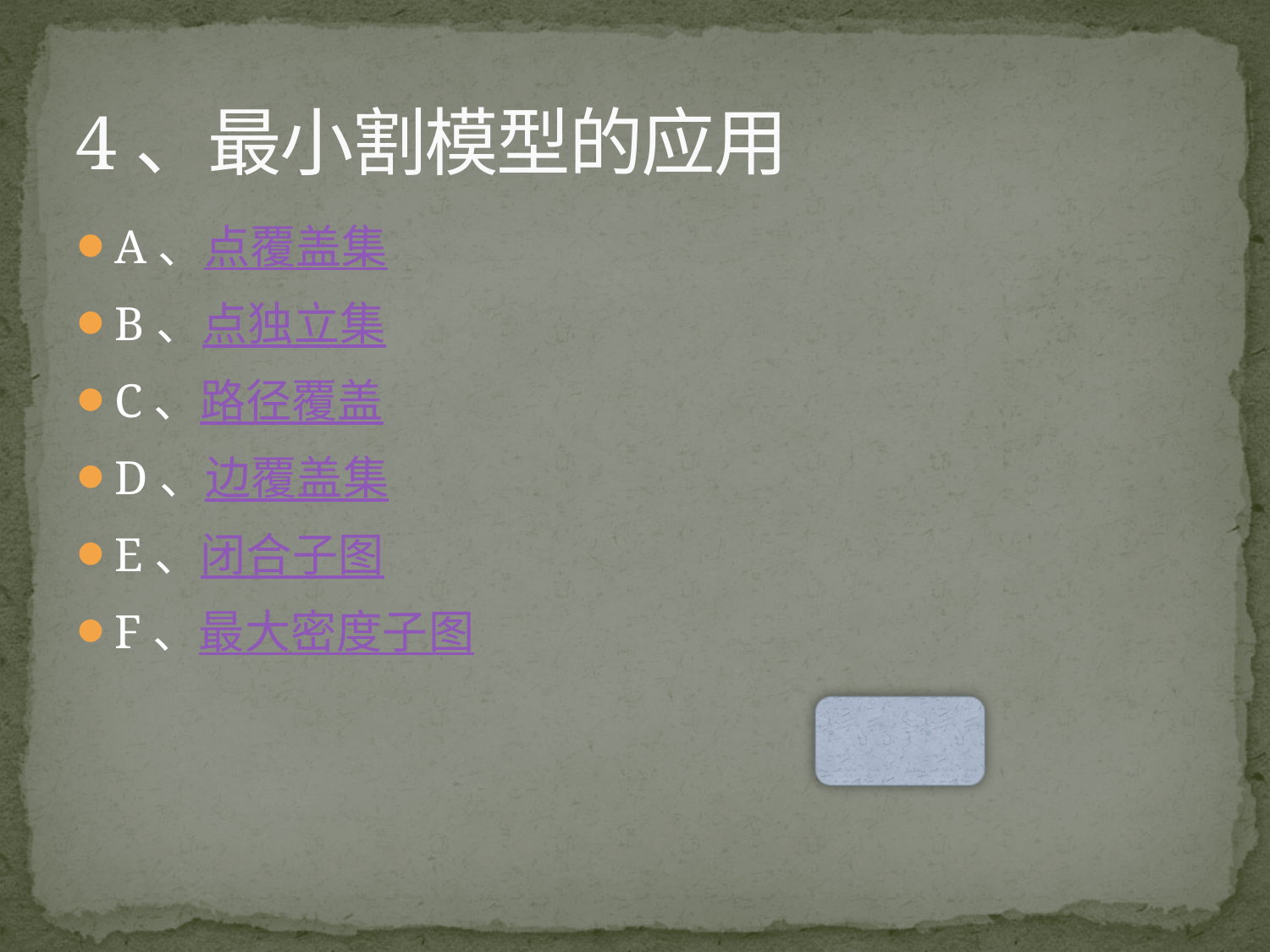

# 4、最小割模型的应用
A、点覆盖集
B、点独立集
C、路径覆盖
D、边覆盖集
E、闭合子图
F、最大密度子图